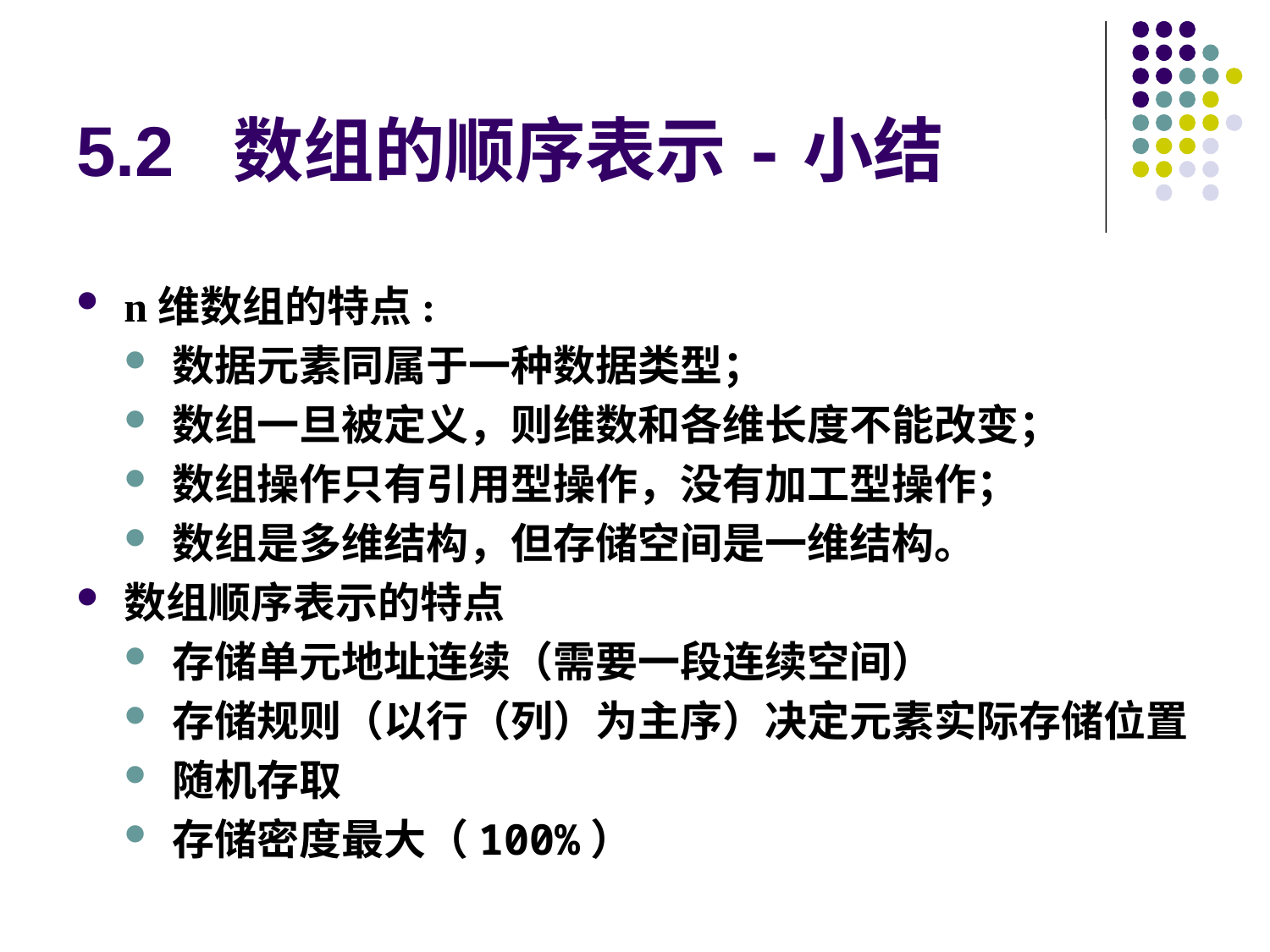

# 5.2 数组的顺序表示-小结
n维数组的特点:
数据元素同属于一种数据类型；
数组一旦被定义，则维数和各维长度不能改变；
数组操作只有引用型操作，没有加工型操作；
数组是多维结构，但存储空间是一维结构。
数组顺序表示的特点
存储单元地址连续（需要一段连续空间）
存储规则（以行（列）为主序）决定元素实际存储位置
随机存取
存储密度最大（100%）